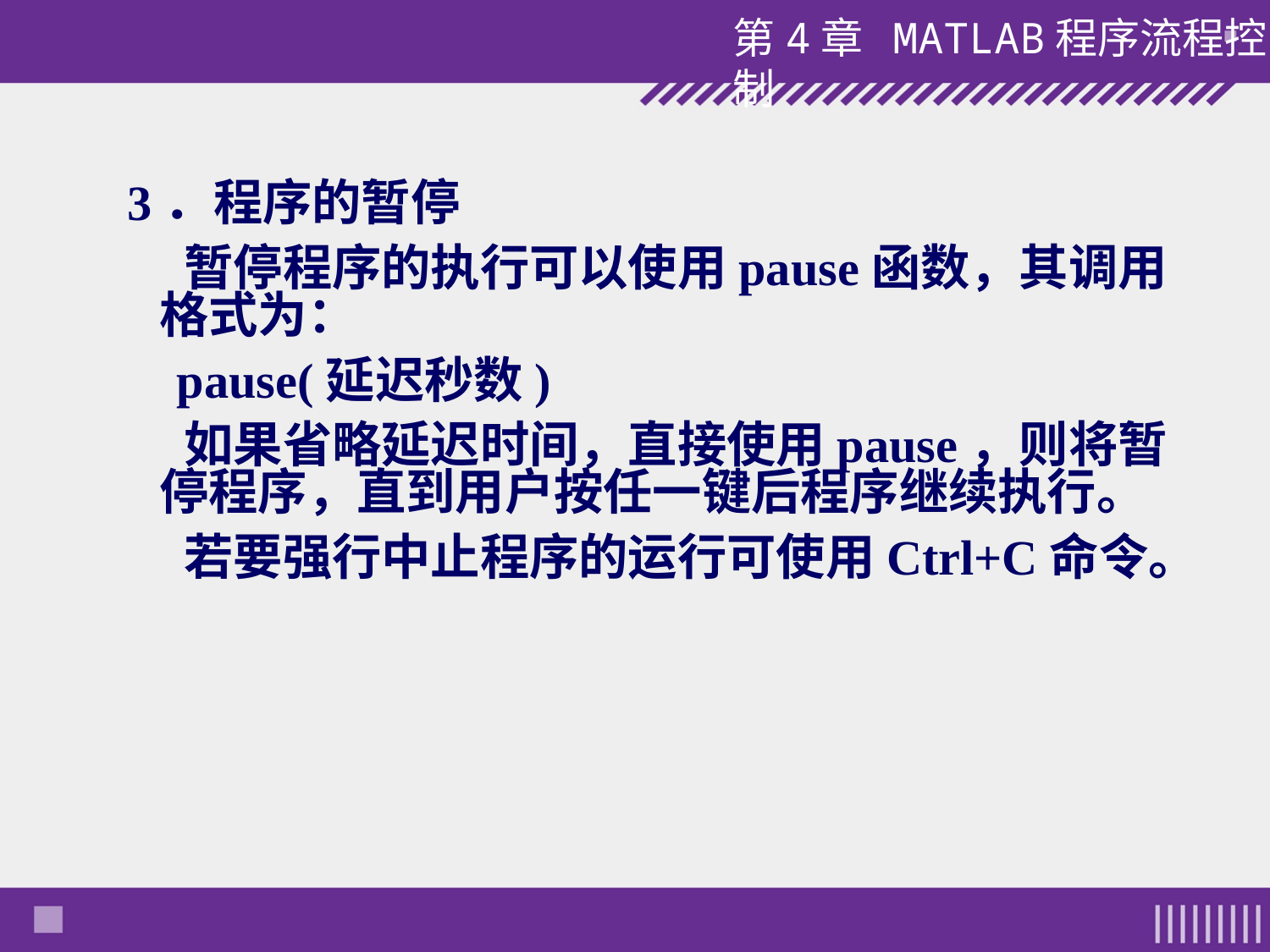

3．程序的暂停
    暂停程序的执行可以使用pause函数，其调用格式为：
    pause(延迟秒数)
    如果省略延迟时间，直接使用pause，则将暂停程序，直到用户按任一键后程序继续执行。
    若要强行中止程序的运行可使用Ctrl+C命令。